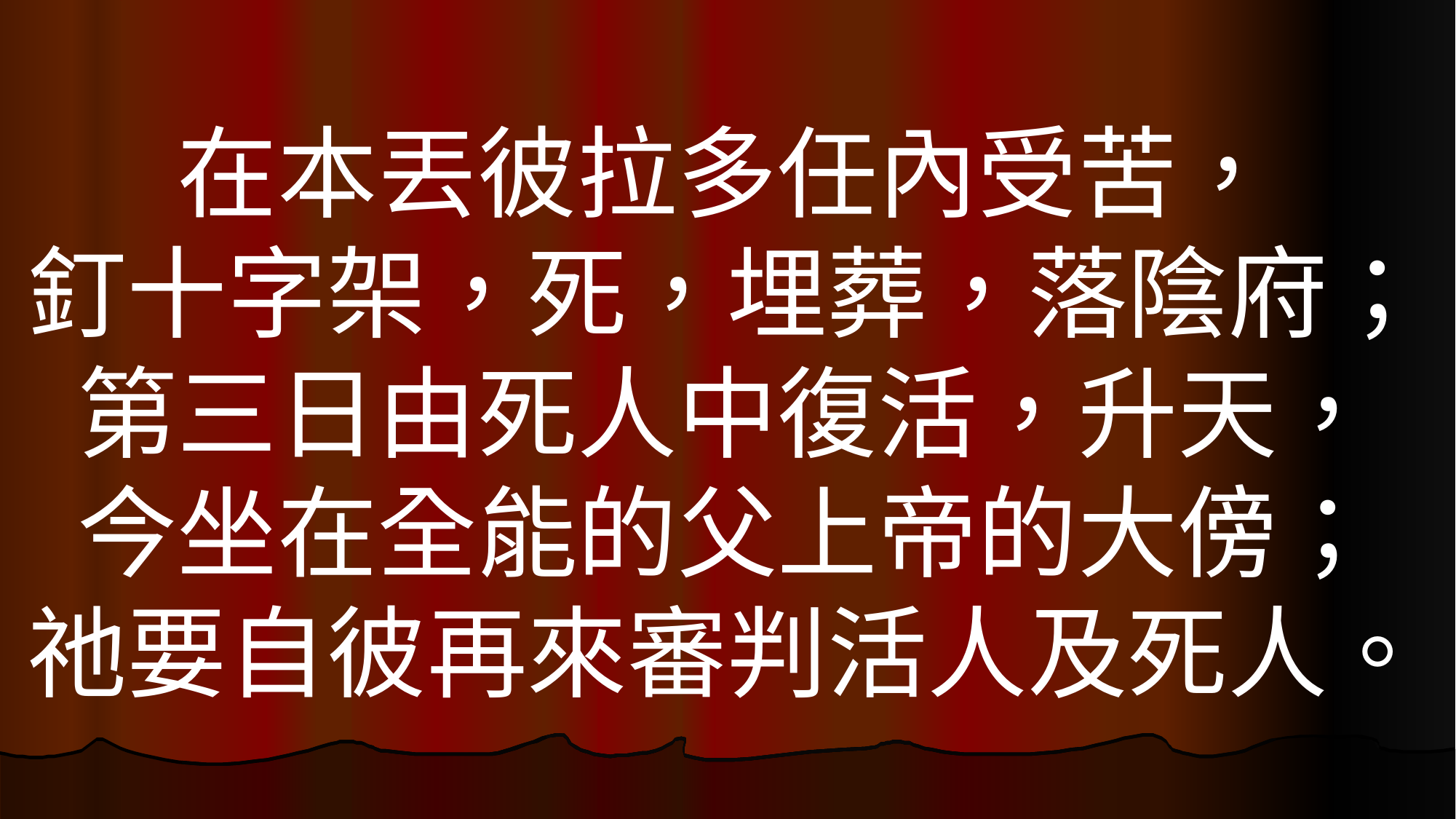

在本丟彼拉多任內受苦，
釘十字架，死，埋葬，落陰府；
第三日由死人中復活，升天，
今坐在全能的父上帝的大傍；
祂要自彼再來審判活人及死人。